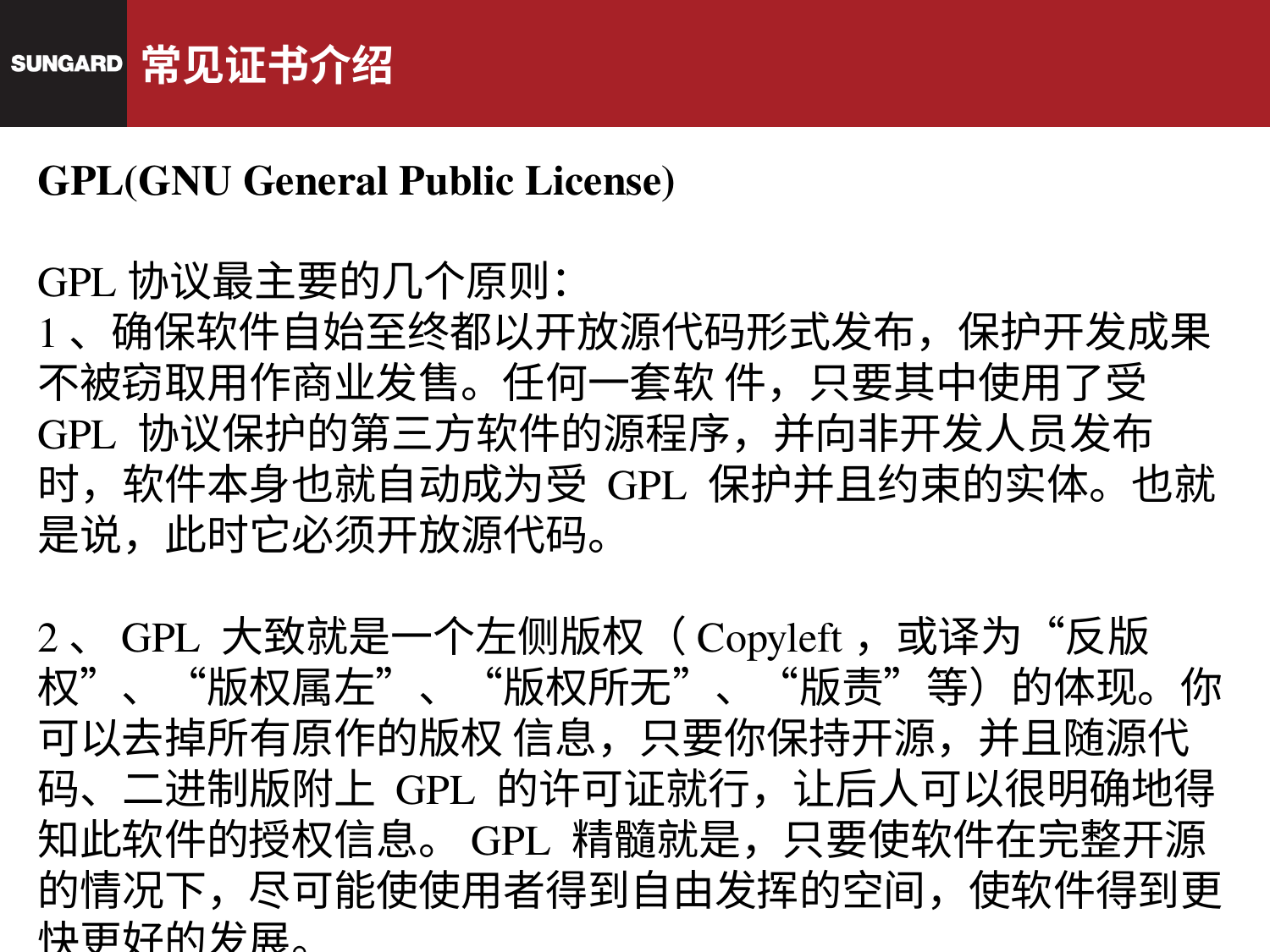

# 常见证书介绍
GPL(GNU General Public License)

GPL协议最主要的几个原则：
1、确保软件自始至终都以开放源代码形式发布，保护开发成果不被窃取用作商业发售。任何一套软 件，只要其中使用了受 GPL 协议保护的第三方软件的源程序，并向非开发人员发布时，软件本身也就自动成为受 GPL 保护并且约束的实体。也就是说，此时它必须开放源代码。

2、GPL 大致就是一个左侧版权（Copyleft，或译为“反版权”、“版权属左”、“版权所无”、“版责”等）的体现。你可以去掉所有原作的版权 信息，只要你保持开源，并且随源代码、二进制版附上 GPL 的许可证就行，让后人可以很明确地得知此软件的授权信息。GPL 精髓就是，只要使软件在完整开源 的情况下，尽可能使使用者得到自由发挥的空间，使软件得到更快更好的发展。